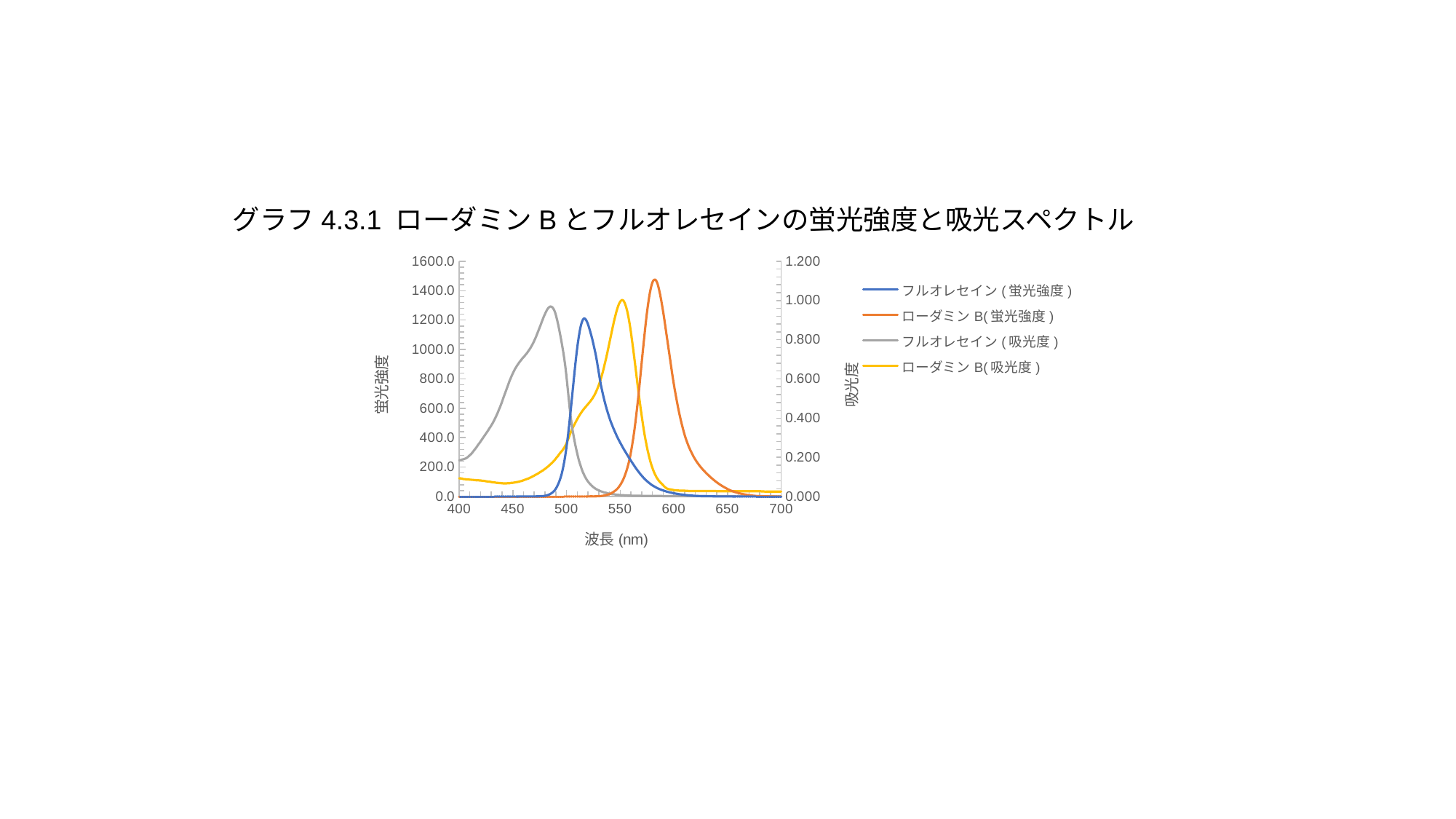

グラフ4.3.1 ローダミンBとフルオレセインの蛍光強度と吸光スペクトル

### Chart

| Category |  |  |  |  |
|---|---|---|---|---|